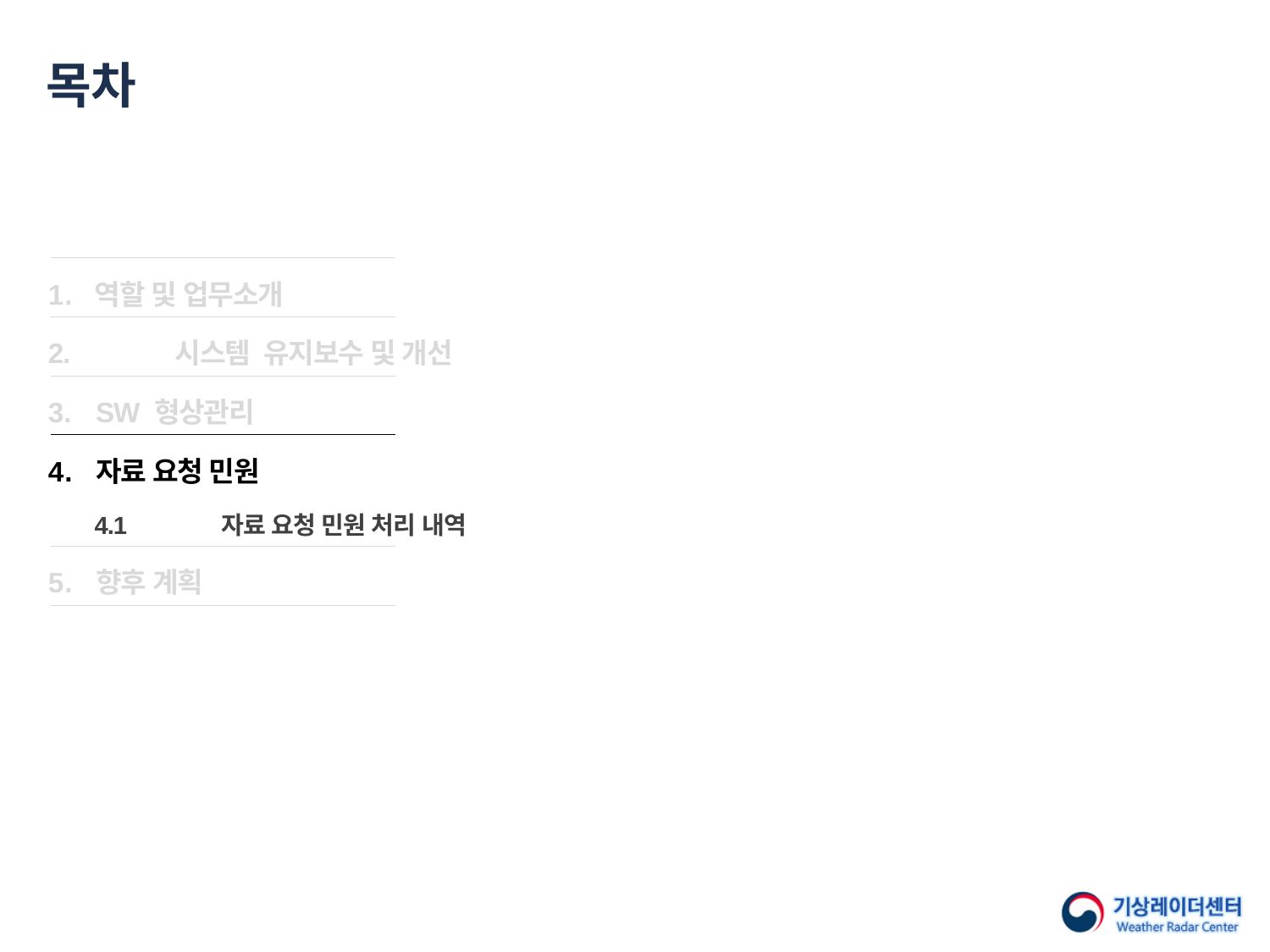

# 목차
역할 및 업무소개
2.	시스템  유지보수 및 개선
SW 형상관리
자료 요청 민원
	4.1	자료 요청 민원 처리 내역
향후 계획